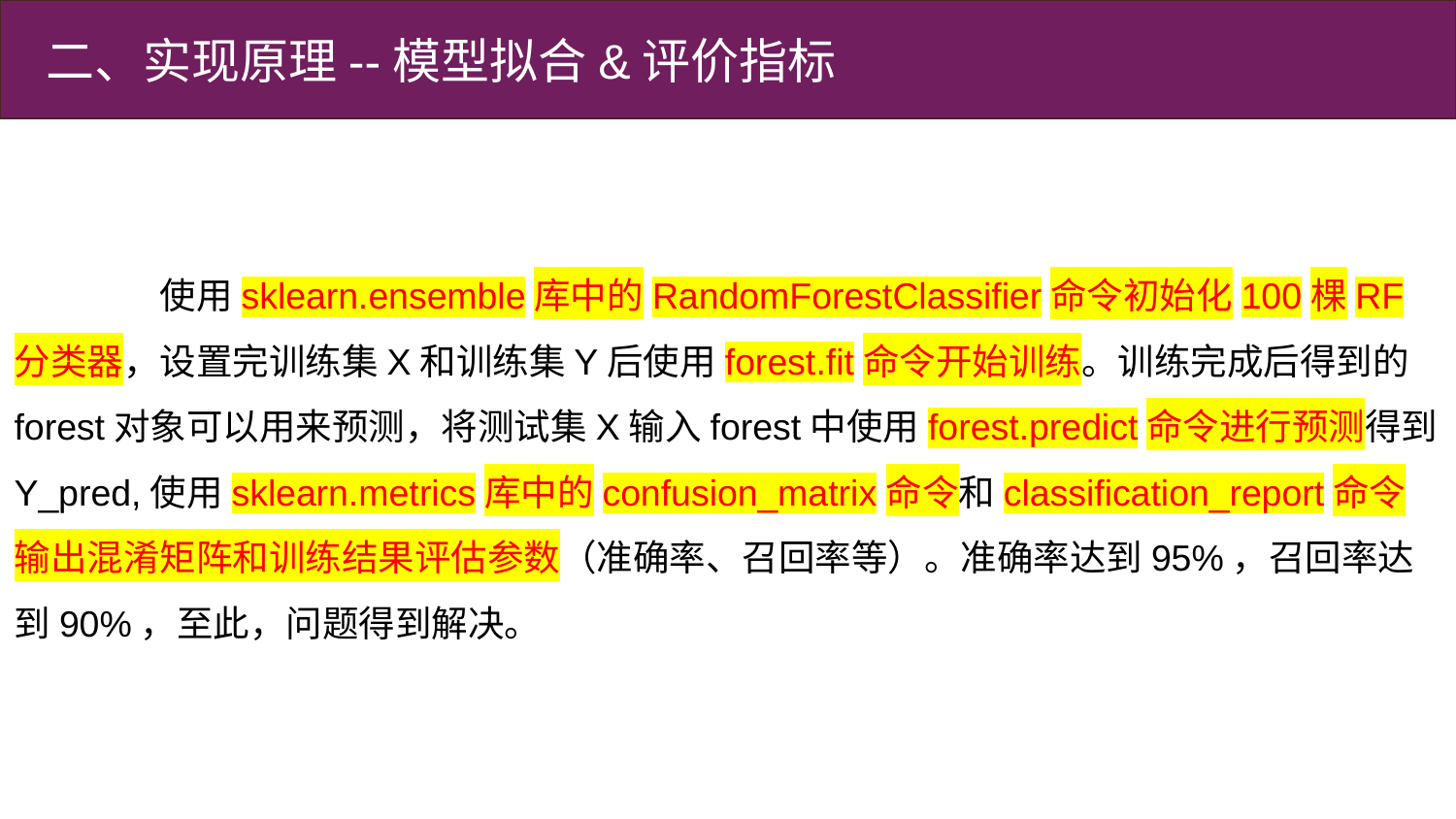

二、实现原理--模型拟合&评价指标

	使用sklearn.ensemble库中的RandomForestClassifier命令初始化100棵RF分类器，设置完训练集X和训练集Y后使用forest.fit命令开始训练。训练完成后得到的forest对象可以用来预测，将测试集X输入forest中使用forest.predict命令进行预测得到Y_pred,使用sklearn.metrics库中的confusion_matrix命令和classification_report命令输出混淆矩阵和训练结果评估参数（准确率、召回率等）。准确率达到95%，召回率达到90%，至此，问题得到解决。
14